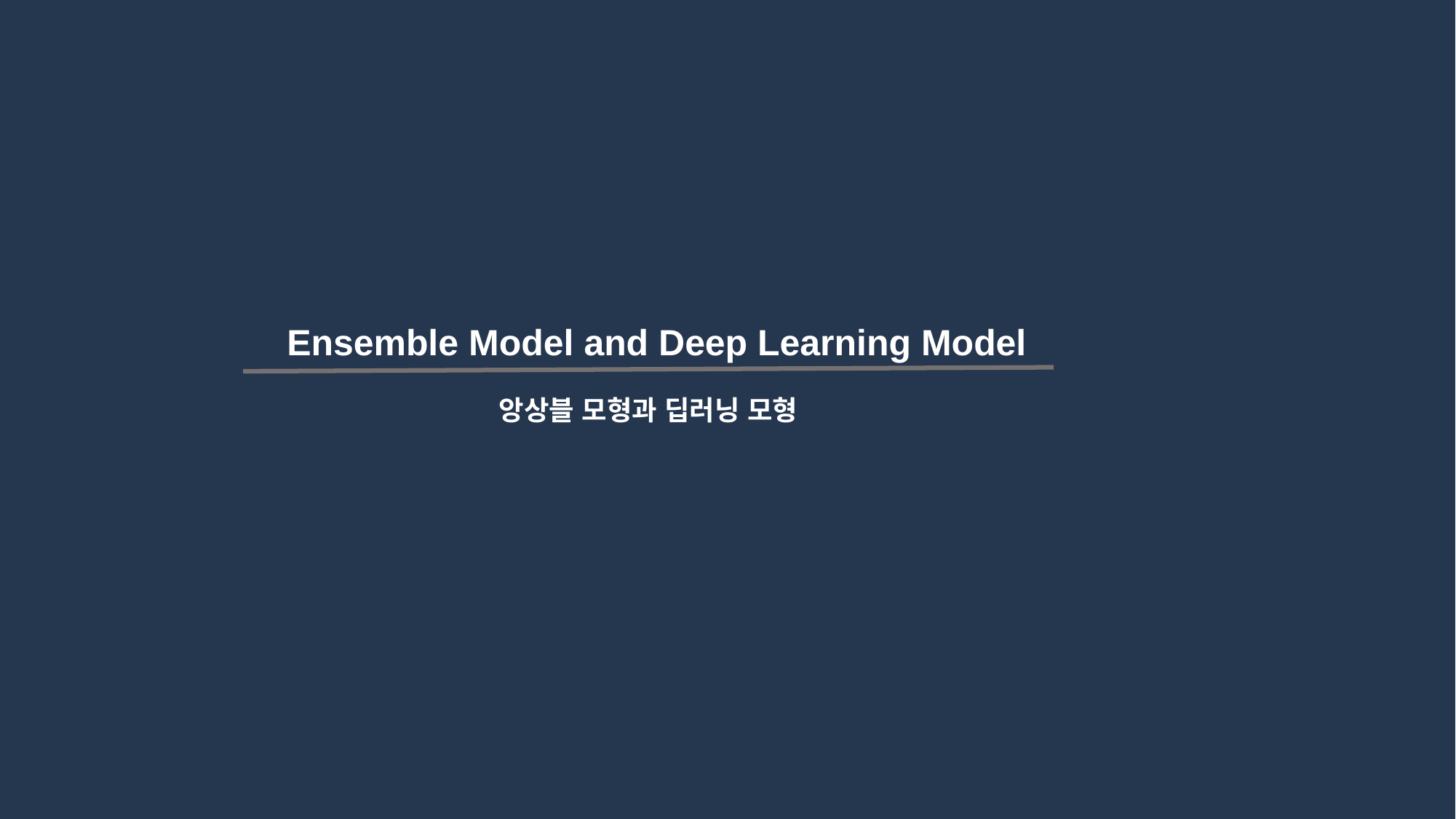

Ensemble Model and Deep Learning Model
앙상블 모형과 딥러닝 모형